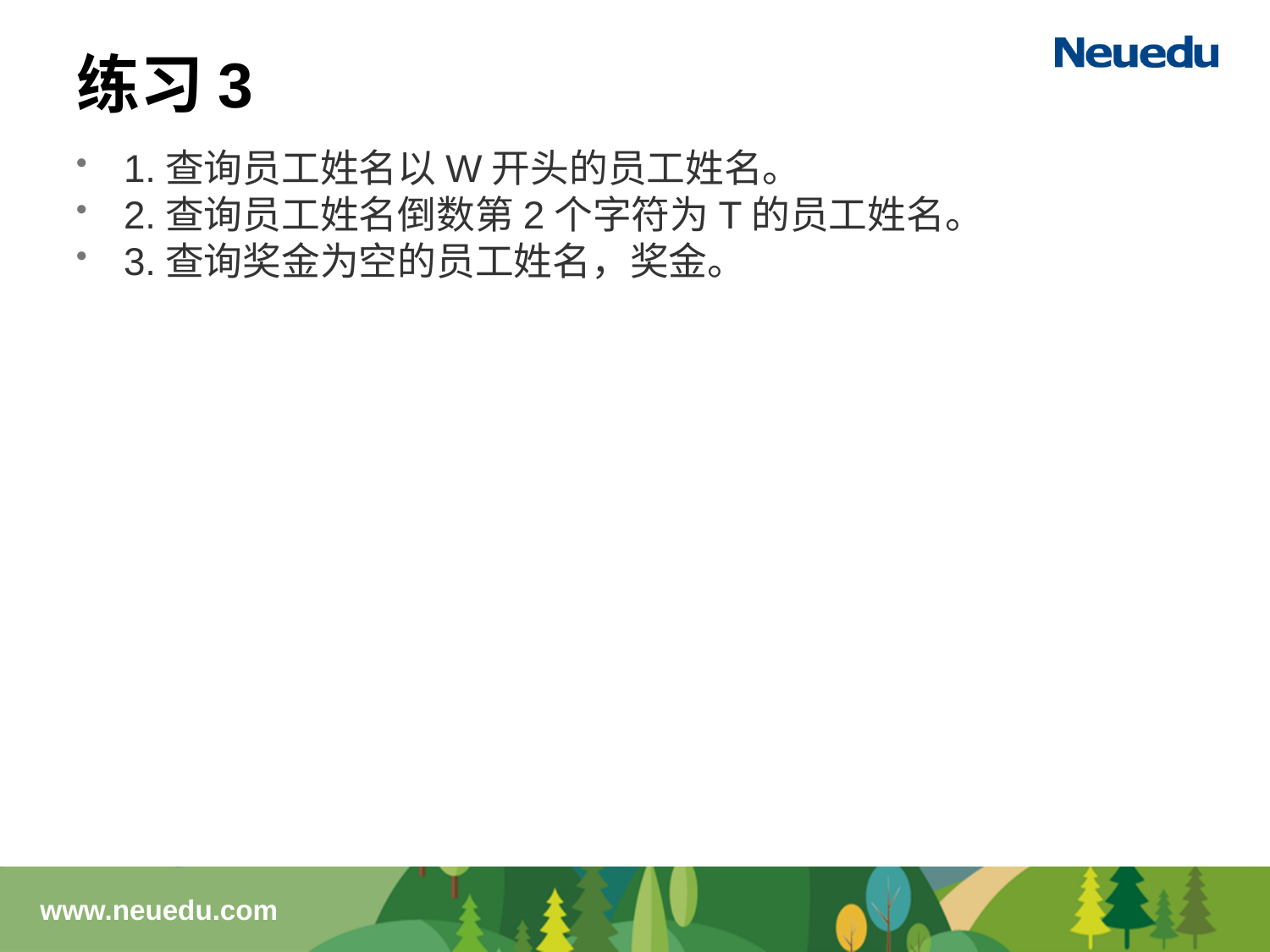

# 练习3
1.查询员工姓名以W开头的员工姓名。
2.查询员工姓名倒数第2个字符为T的员工姓名。
3.查询奖金为空的员工姓名，奖金。